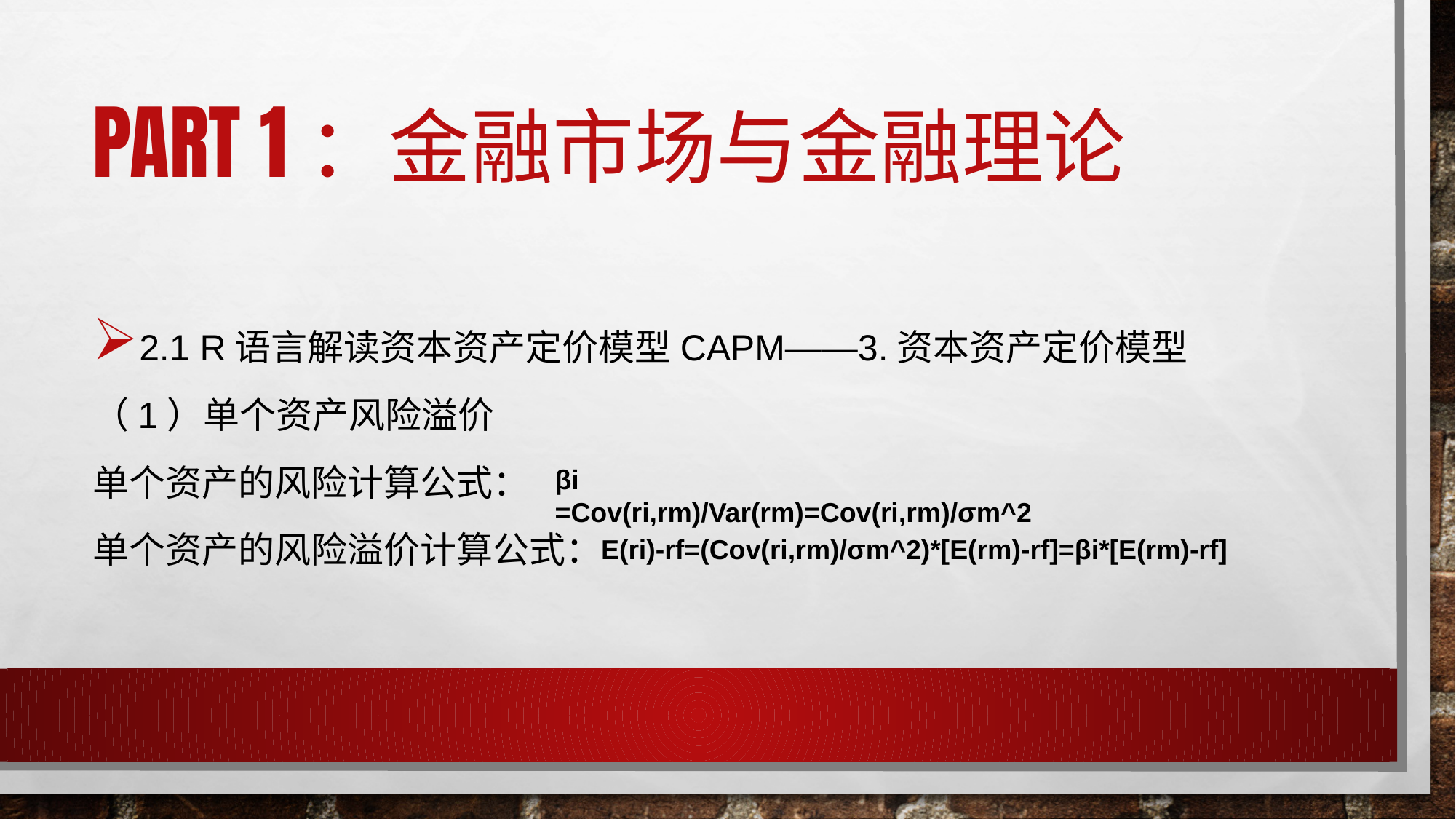

# Part 1：金融市场与金融理论
2.1 R语言解读资本资产定价模型CAPM——3.资本资产定价模型
（1）单个资产风险溢价
单个资产的风险计算公式：
单个资产的风险溢价计算公式：
βi =Cov(ri,rm)/Var(rm)=Cov(ri,rm)/σm^2
E(ri)-rf=(Cov(ri,rm)/σm^2)*[E(rm)-rf]=βi*[E(rm)-rf]